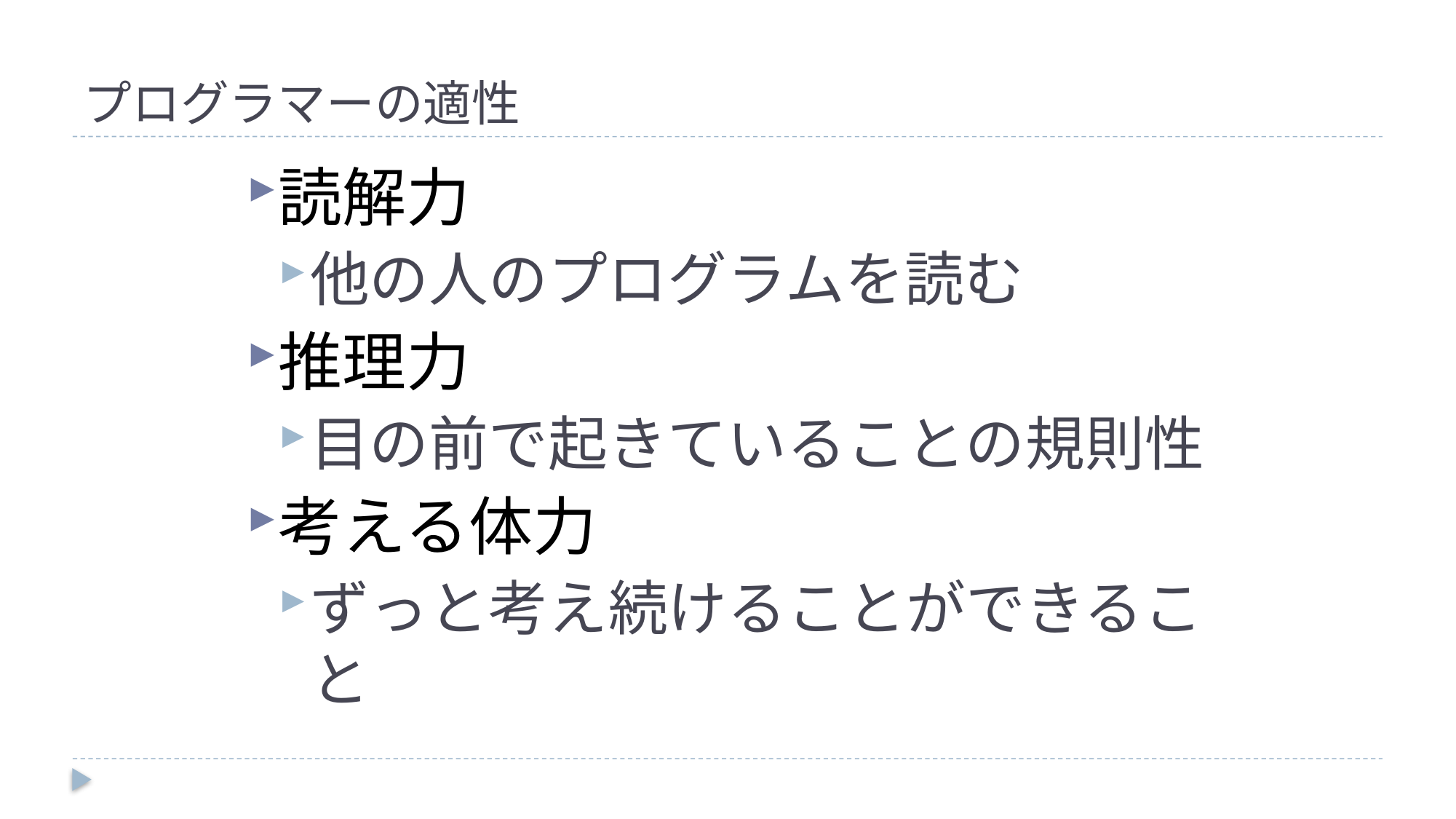

# プログラマーの適性
読解力
他の人のプログラムを読む
推理力
目の前で起きていることの規則性
考える体力
ずっと考え続けることができること